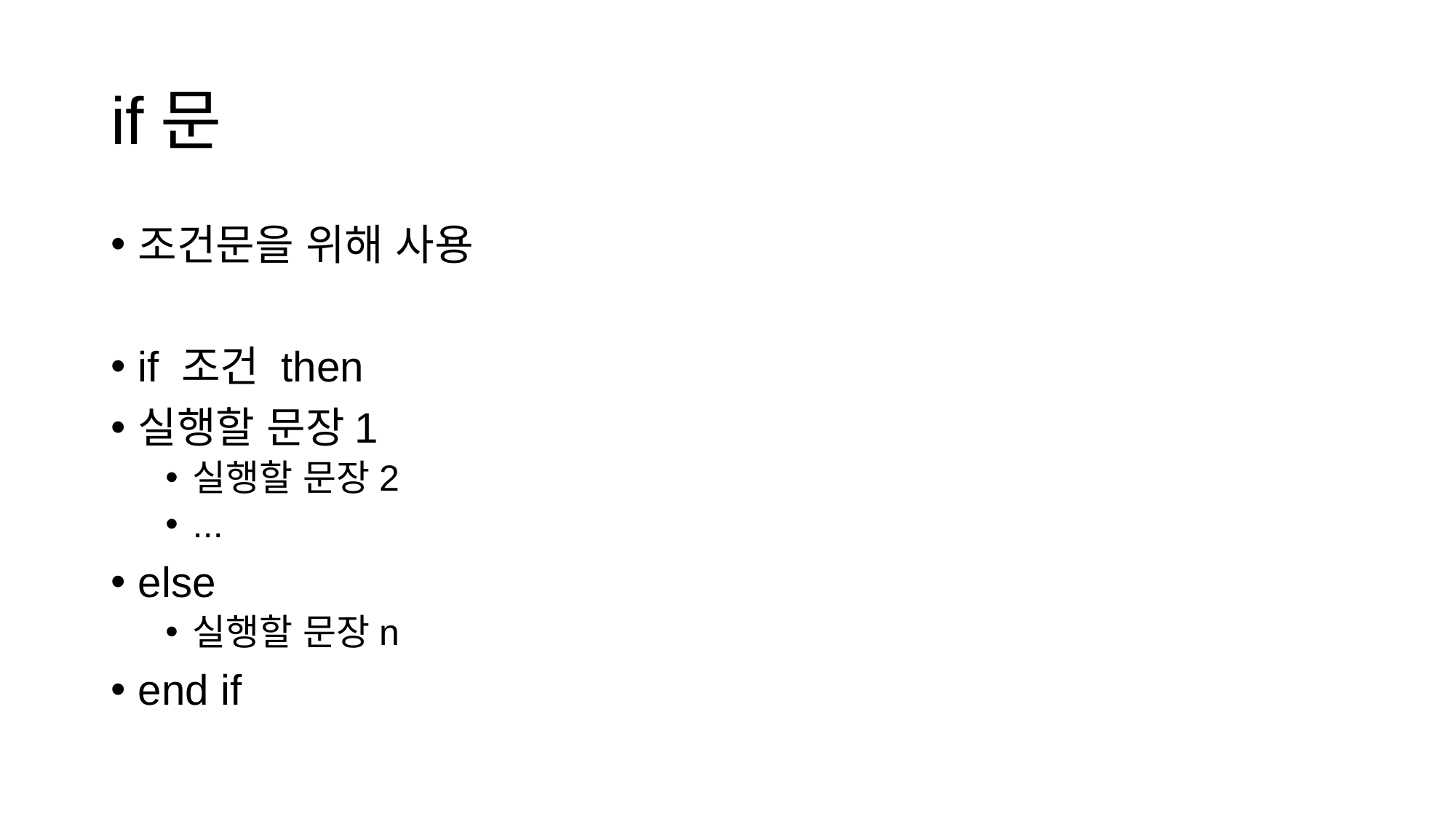

# if문
조건문을 위해 사용

if 조건 then
실행할 문장1
실행할 문장2
...
else
실행할 문장n
end if